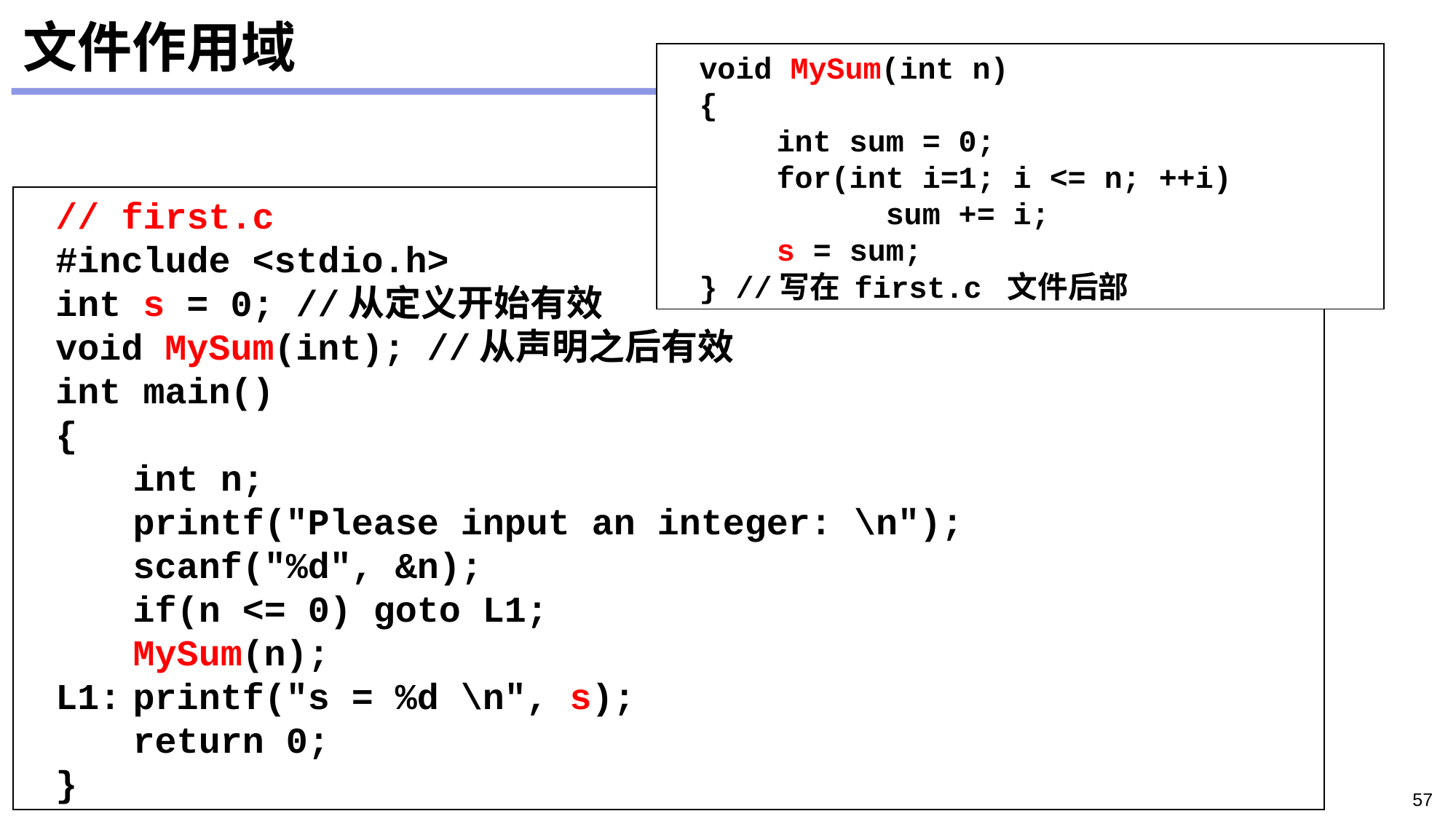

# 文件作用域
void MySum(int n)
{
	int sum = 0;
	for(int i=1; i <= n; ++i)
		sum += i;
	s = sum;
} //写在 first.c 文件后部
// first.c
#include <stdio.h>
int s = 0; //从定义开始有效
void MySum(int); //从声明之后有效
int main()
{
	int n;
	printf("Please input an integer: \n");
	scanf("%d", &n);
	if(n <= 0) goto L1;
	MySum(n);
L1:	printf("s = %d \n", s);
	return 0;
}
57